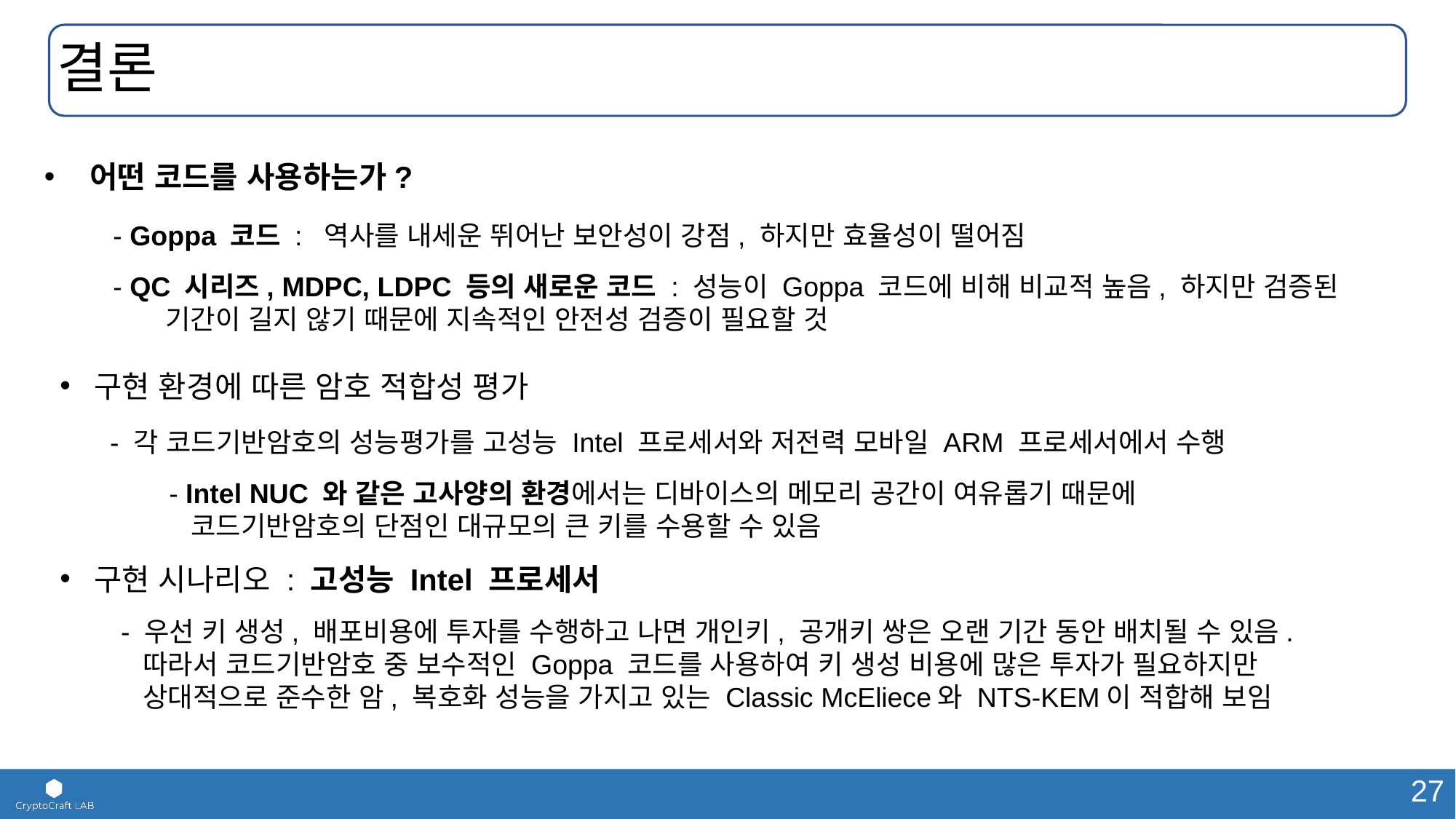

# 결론
어떤 코드를 사용하는가?

         - Goppa 코드 :  역사를 내세운 뛰어난 보안성이 강점, 하지만 효율성이 떨어짐

         - QC 시리즈, MDPC, LDPC 등의 새로운 코드 : 성능이 Goppa 코드에 비해 비교적 높음, 하지만 검증된
               기간이 길지 않기 때문에 지속적인 안전성 검증이 필요할 것
구현 환경에 따른 암호 적합성 평가

      - 각 코드기반암호의 성능평가를 고성능 Intel 프로세서와 저전력 모바일 ARM 프로세서에서 수행

 	- Intel NUC 와 같은 고사양의 환경에서는 디바이스의 메모리 공간이 여유롭기 때문에
	  코드기반암호의 단점인 대규모의 큰 키를 수용할 수 있음

구현 시나리오 : 고성능 Intel 프로세서

        - 우선 키 생성, 배포비용에 투자를 수행하고 나면 개인키, 공개키 쌍은 오랜 기간 동안 배치될 수 있음.
          따라서 코드기반암호 중 보수적인 Goppa 코드를 사용하여 키 생성 비용에 많은 투자가 필요하지만
          상대적으로 준수한 암, 복호화 성능을 가지고 있는 Classic McEliece와 NTS-KEM이 적합해 보임